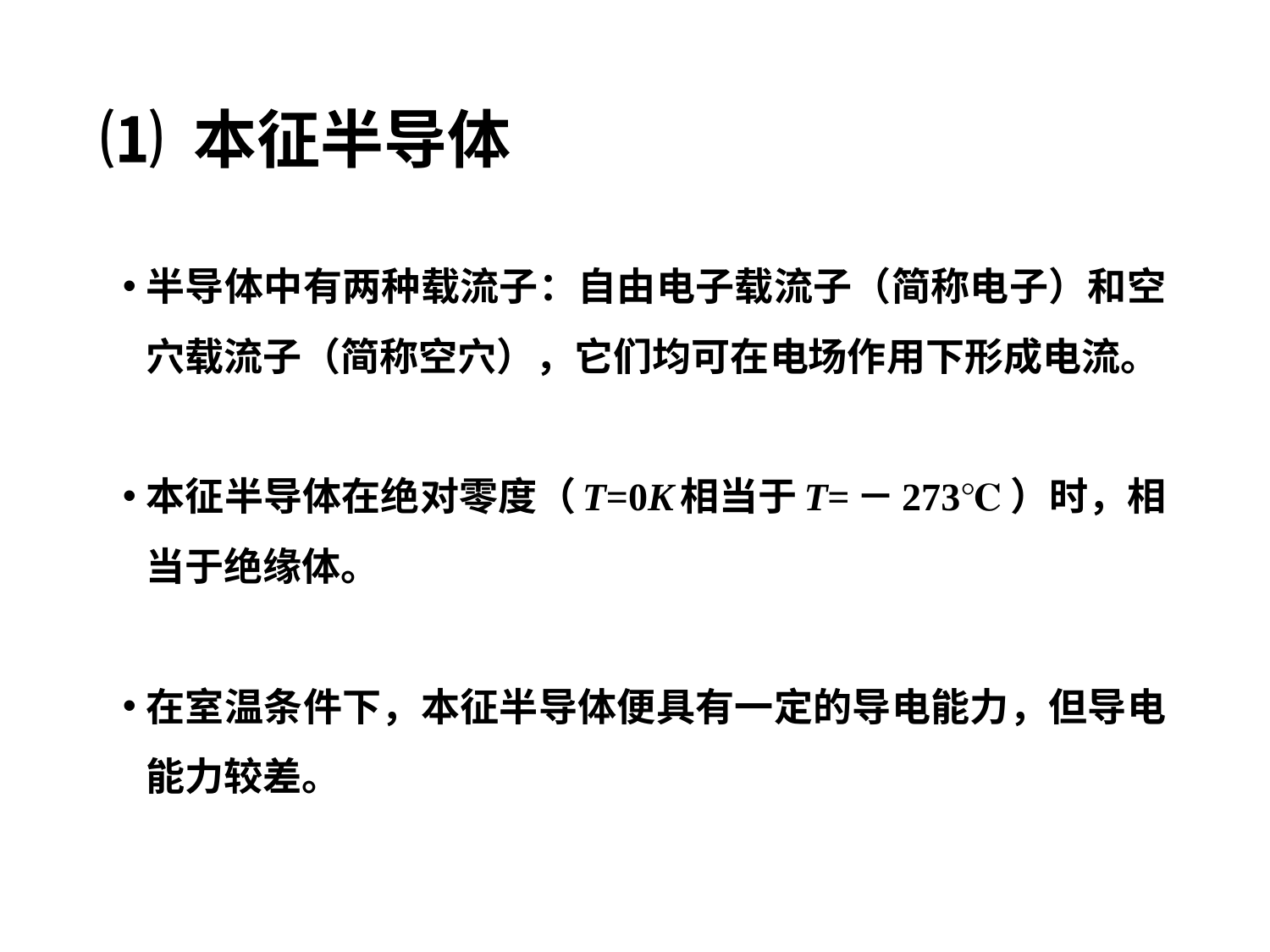

# ⑴ 本征半导体
半导体中有两种载流子：自由电子载流子（简称电子）和空穴载流子（简称空穴），它们均可在电场作用下形成电流。

本征半导体在绝对零度（T=0K相当于T=－273℃）时，相当于绝缘体。

在室温条件下，本征半导体便具有一定的导电能力，但导电能力较差。